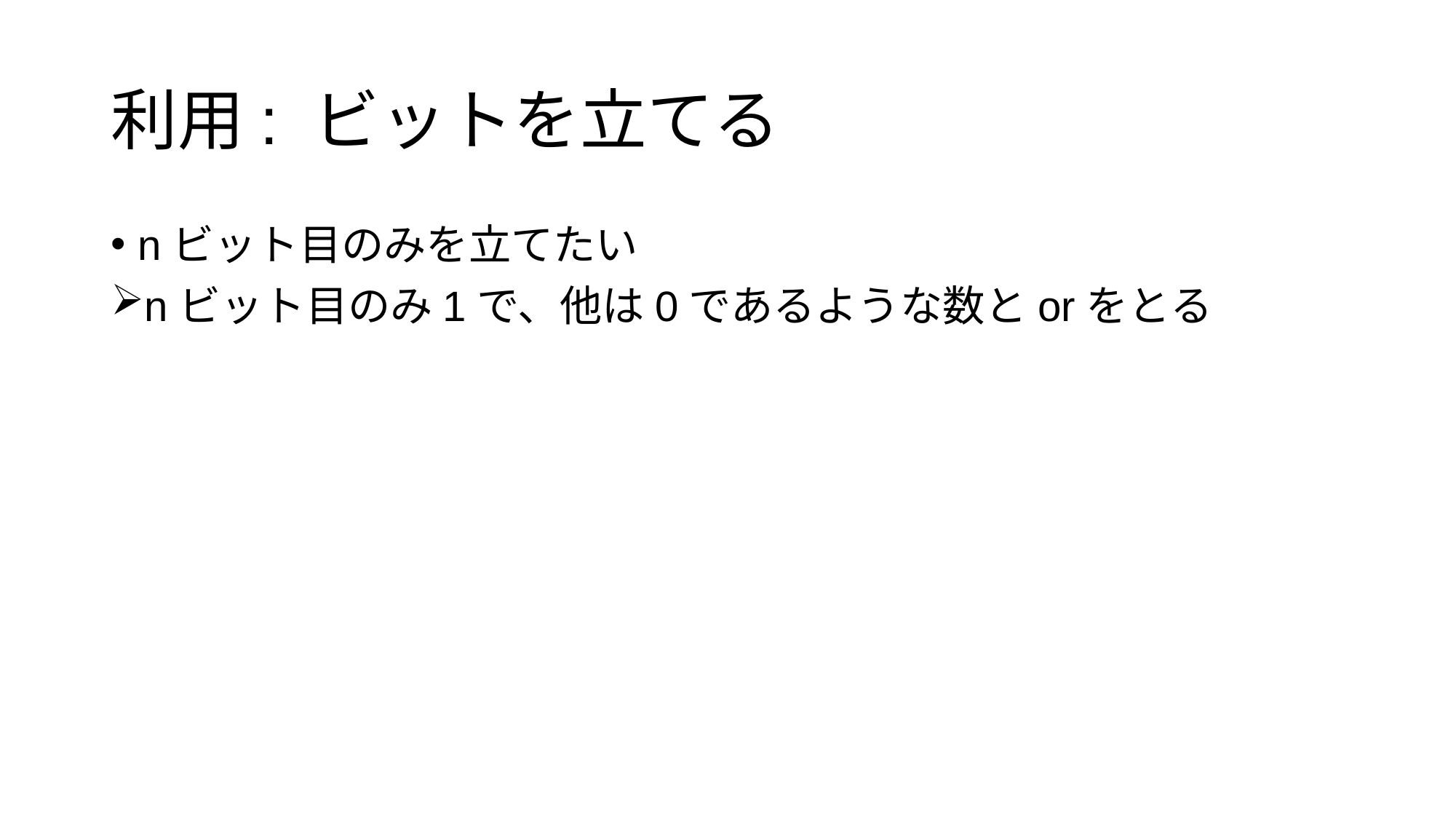

# 利用: ビットを立てる
nビット目のみを立てたい
nビット目のみ1で、他は0であるような数とorをとる